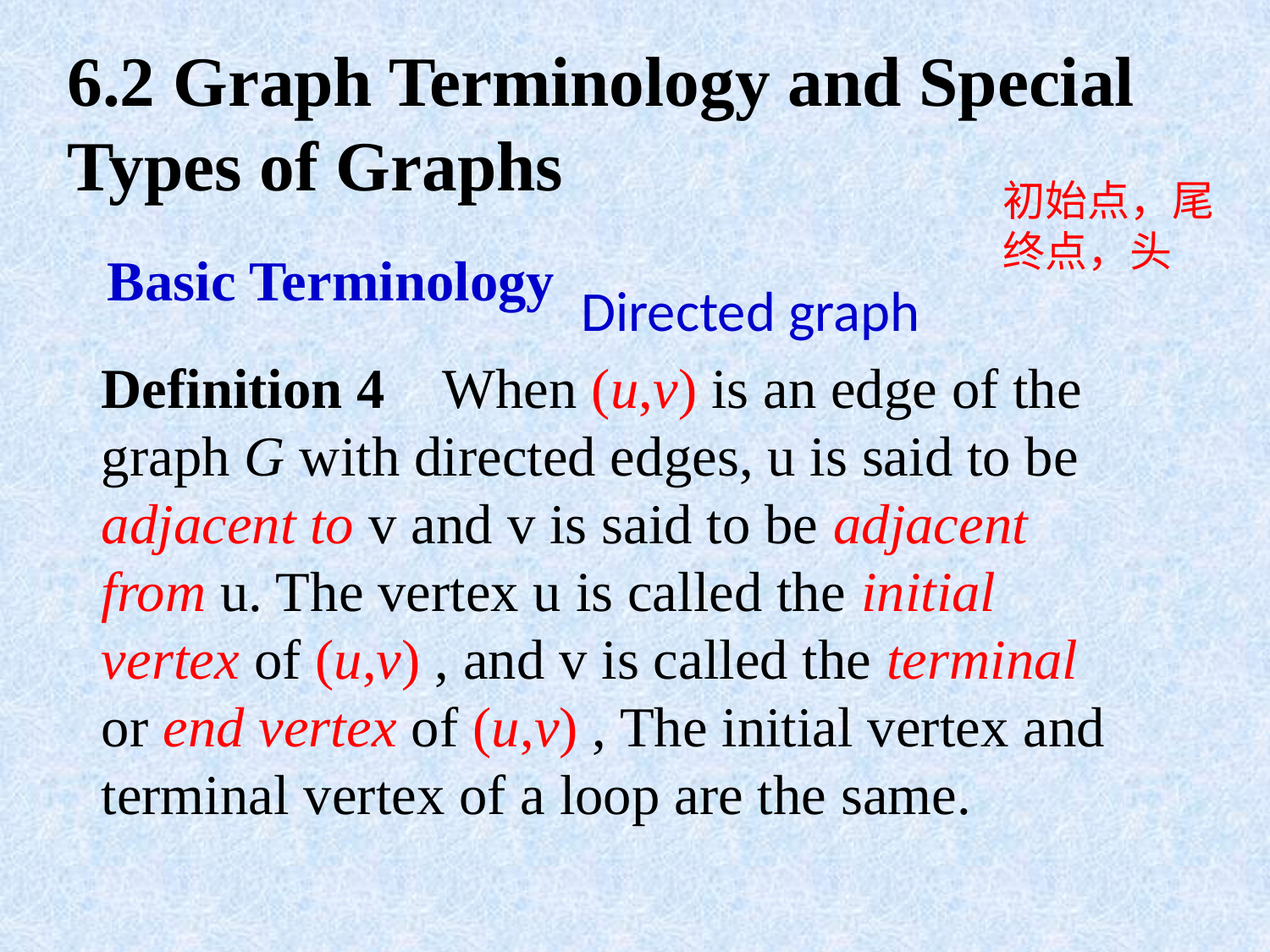

6.2 Graph Terminology and Special Types of Graphs
初始点，尾
终点，头
Basic Terminology
Directed graph
Definition 4    When (u,v) is an edge of the graph G with directed edges, u is said to be adjacent to v and v is said to be adjacent from u. The vertex u is called the initial vertex of (u,v) , and v is called the terminal or end vertex of (u,v) , The initial vertex and terminal vertex of a loop are the same.